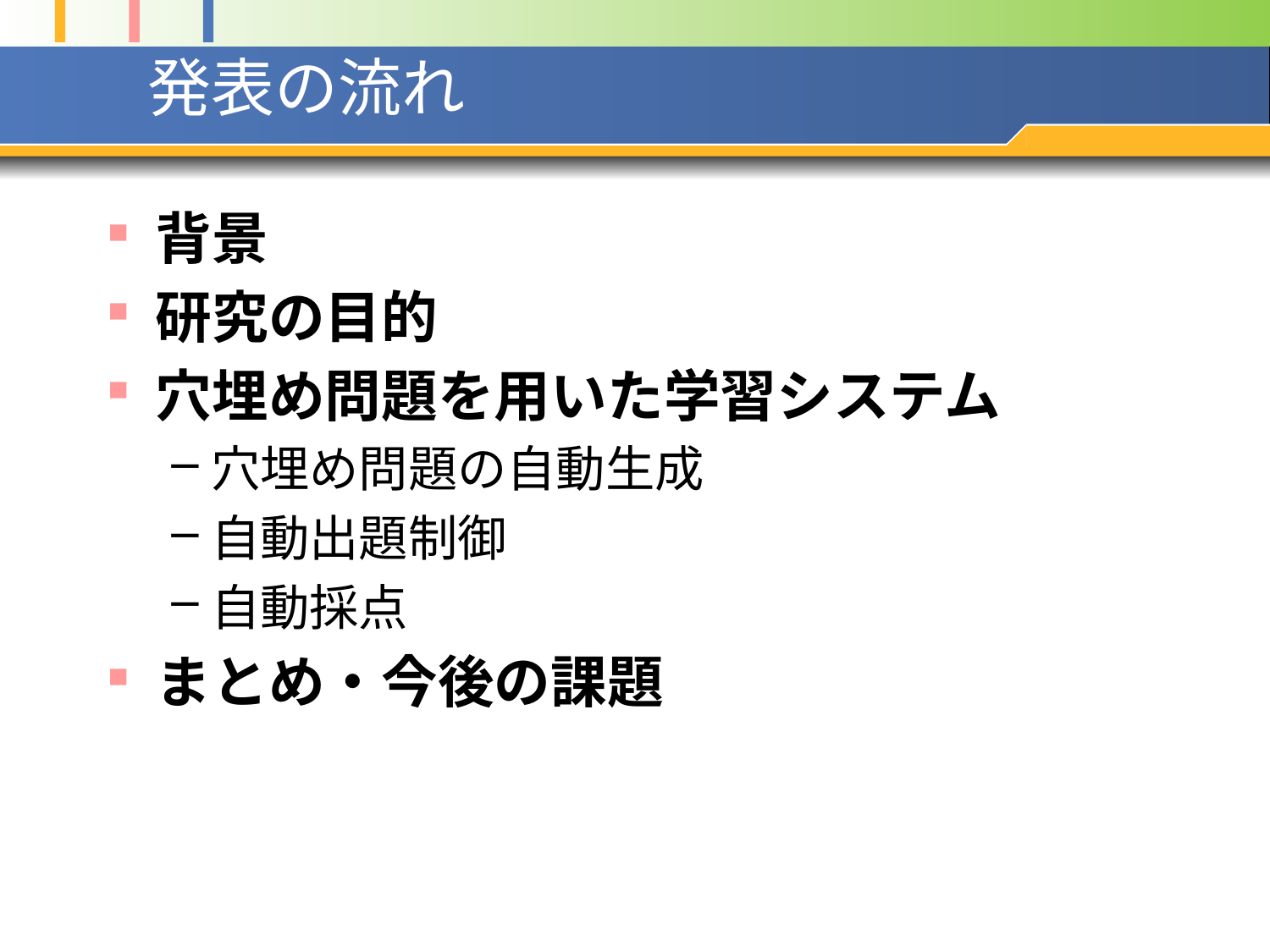

# 発表の流れ
背景
研究の目的
穴埋め問題を用いた学習システム
穴埋め問題の自動生成
自動出題制御
自動採点
まとめ・今後の課題